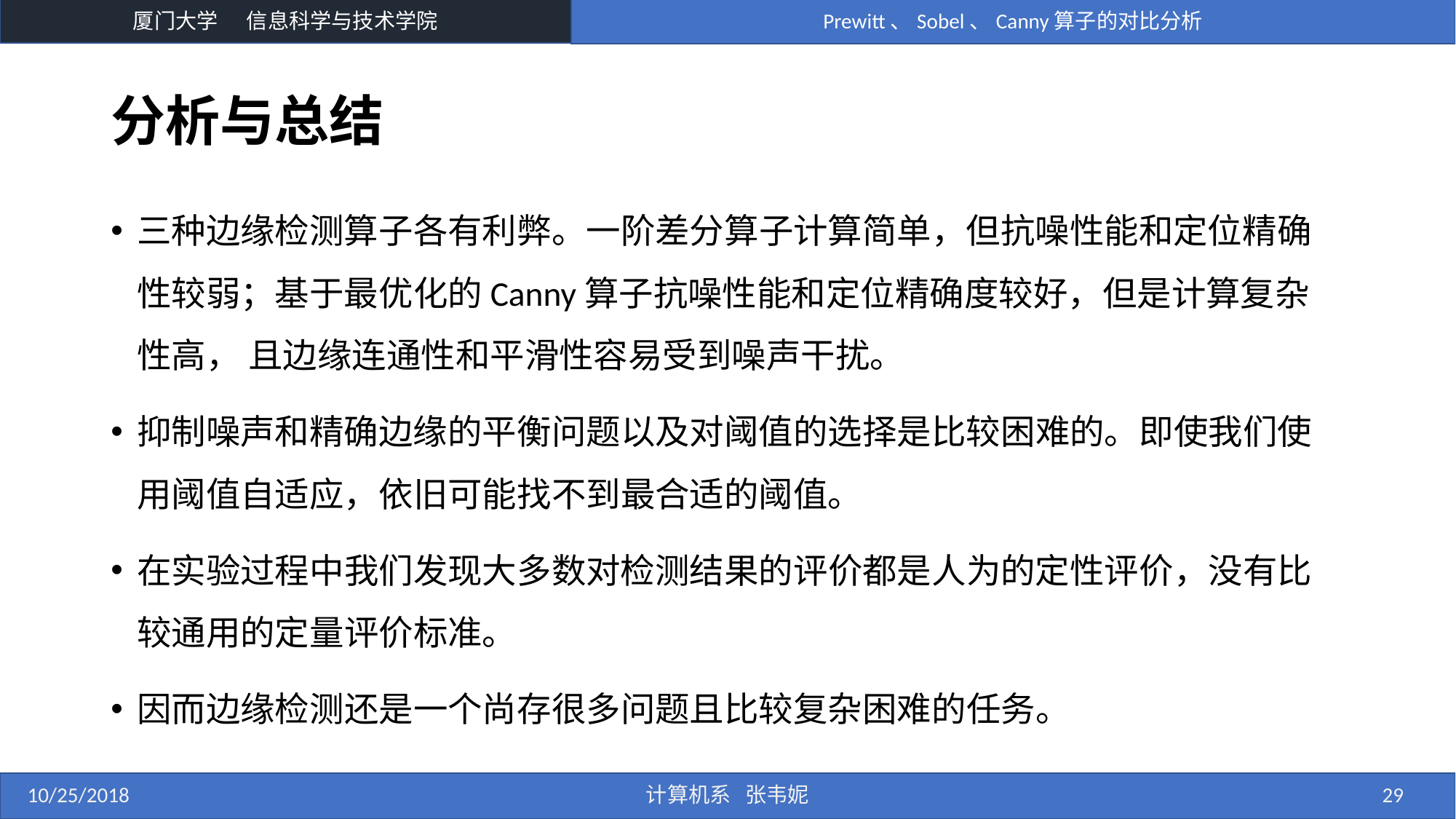

# 分析与总结
三种边缘检测算子各有利弊。一阶差分算子计算简单，但抗噪性能和定位精确性较弱；基于最优化的Canny算子抗噪性能和定位精确度较好，但是计算复杂性高， 且边缘连通性和平滑性容易受到噪声干扰。
抑制噪声和精确边缘的平衡问题以及对阈值的选择是比较困难的。即使我们使用阈值自适应，依旧可能找不到最合适的阈值。
在实验过程中我们发现大多数对检测结果的评价都是人为的定性评价，没有比较通用的定量评价标准。
因而边缘检测还是一个尚存很多问题且比较复杂困难的任务。
10/25/2018
计算机系   张韦妮
29